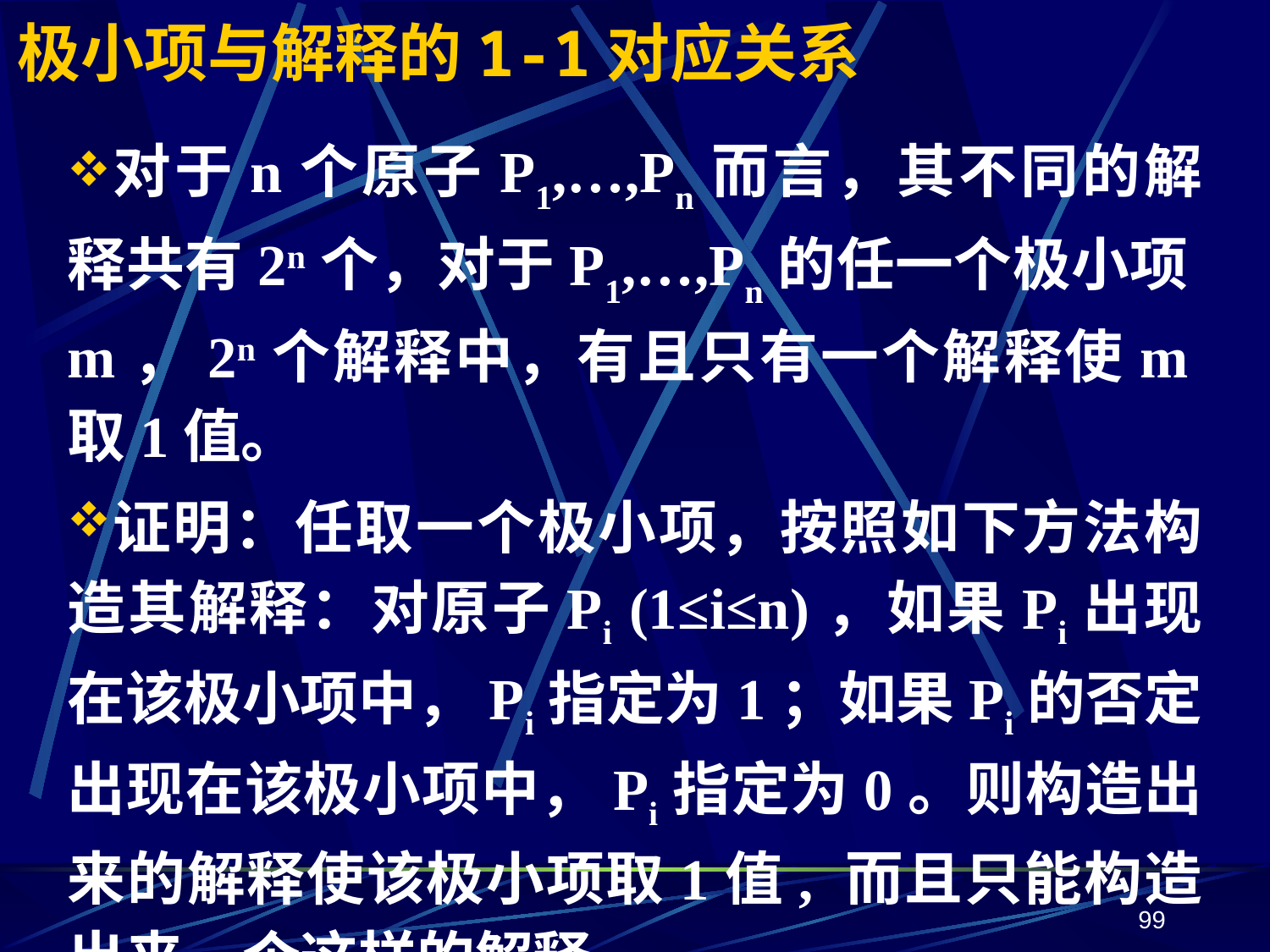

# 极小项与解释的1-1对应关系
对于n个原子P1,…,Pn而言，其不同的解释共有2n个，对于P1,…,Pn的任一个极小项m，2n个解释中，有且只有一个解释使m取1值。
证明：任取一个极小项，按照如下方法构造其解释：对原子Pi (1≤i≤n)，如果Pi出现在该极小项中，Pi指定为1；如果Pi的否定出现在该极小项中，Pi指定为0。则构造出来的解释使该极小项取1值, 而且只能构造出来一个这样的解释。

99